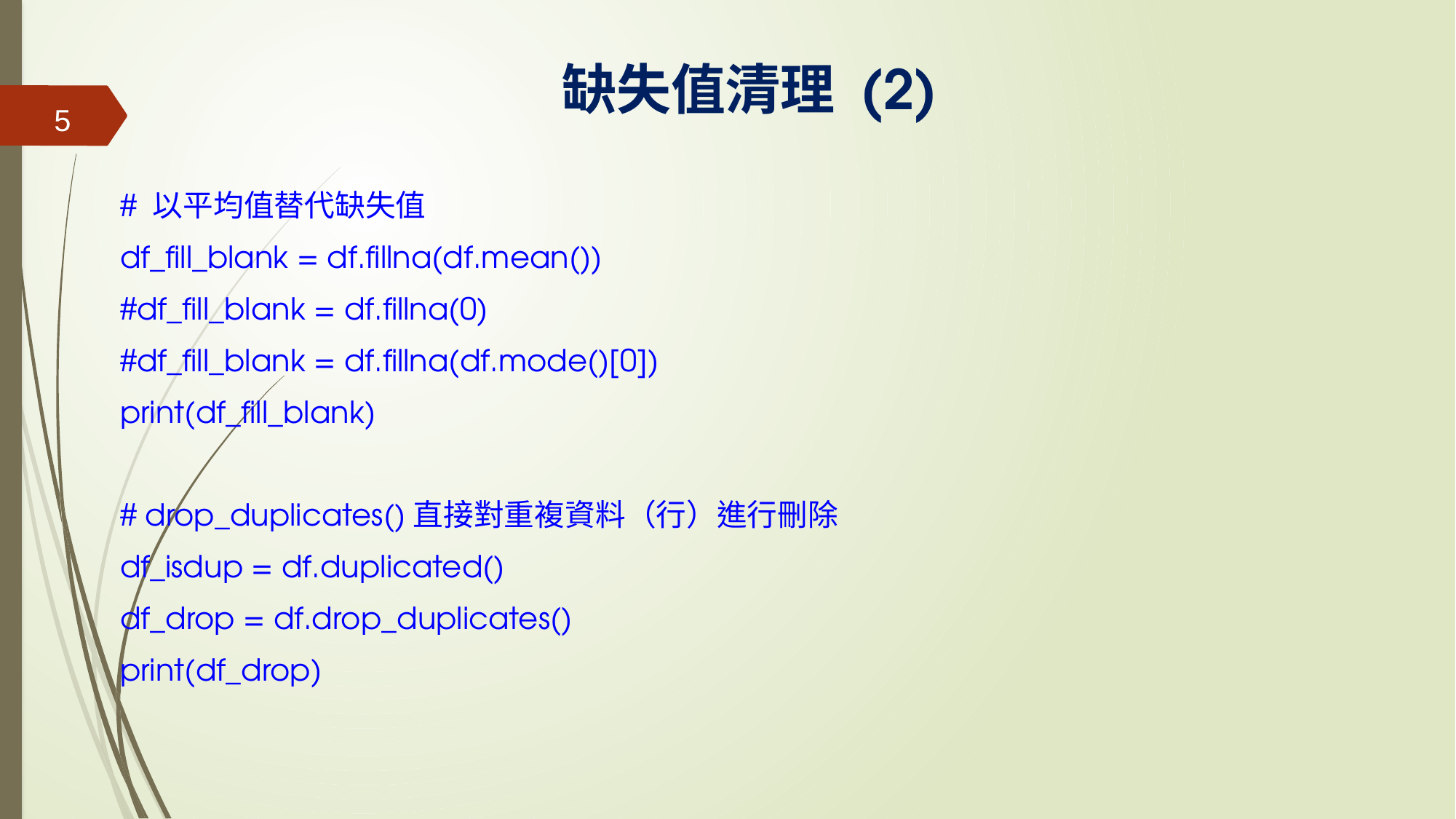

# 缺失值清理 (2)
5
# 以平均值替代缺失值
df_fill_blank = df.fillna(df.mean())
#df_fill_blank = df.fillna(0)
#df_fill_blank = df.fillna(df.mode()[0])
print(df_fill_blank)

# drop_duplicates()直接對重複資料（行）進行刪除
df_isdup = df.duplicated()
df_drop = df.drop_duplicates()
print(df_drop)